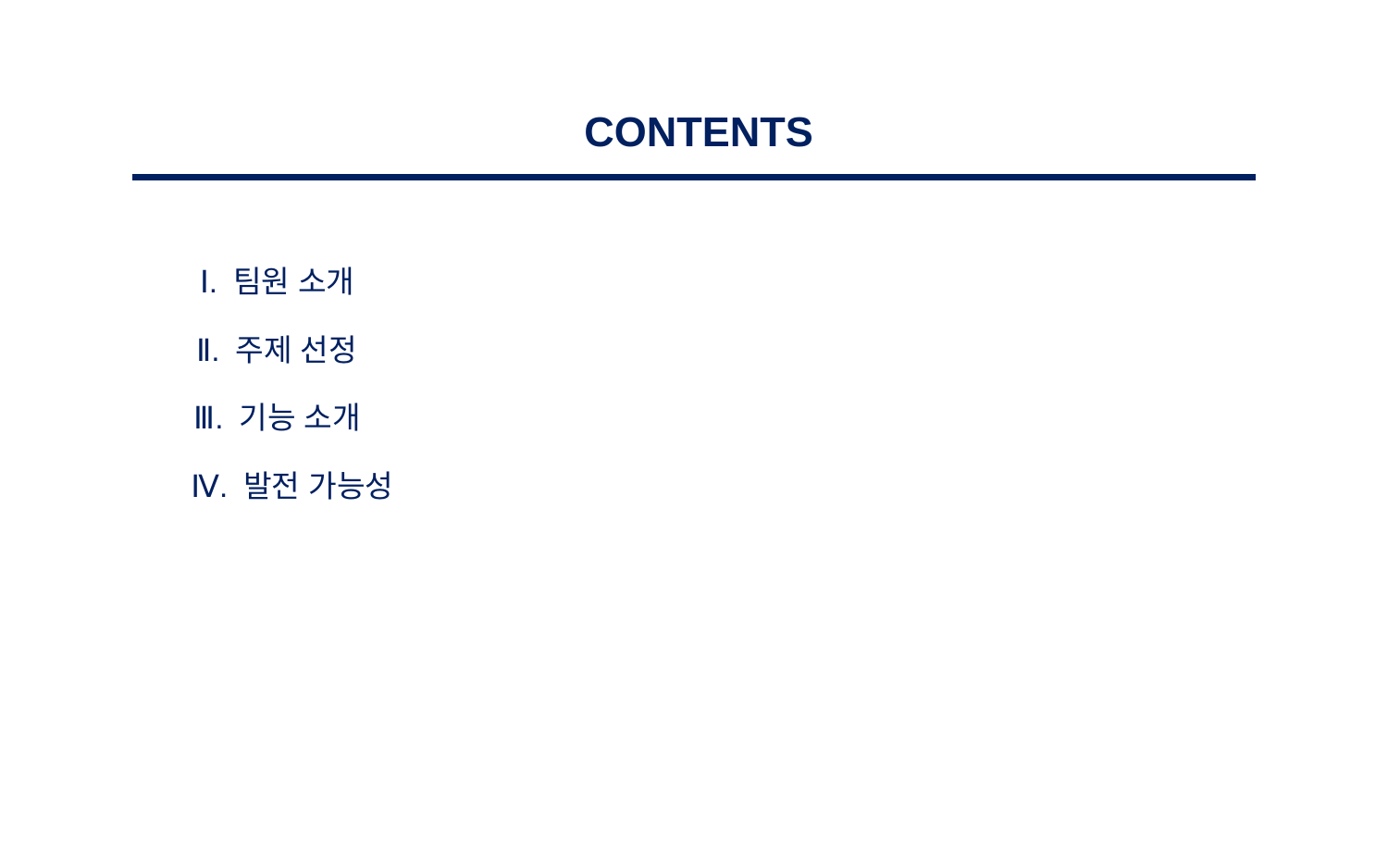

CONTENTS
Ⅰ. 팀원 소개
Ⅱ. 주제 선정
Ⅲ. 기능 소개
Ⅳ. 발전 가능성